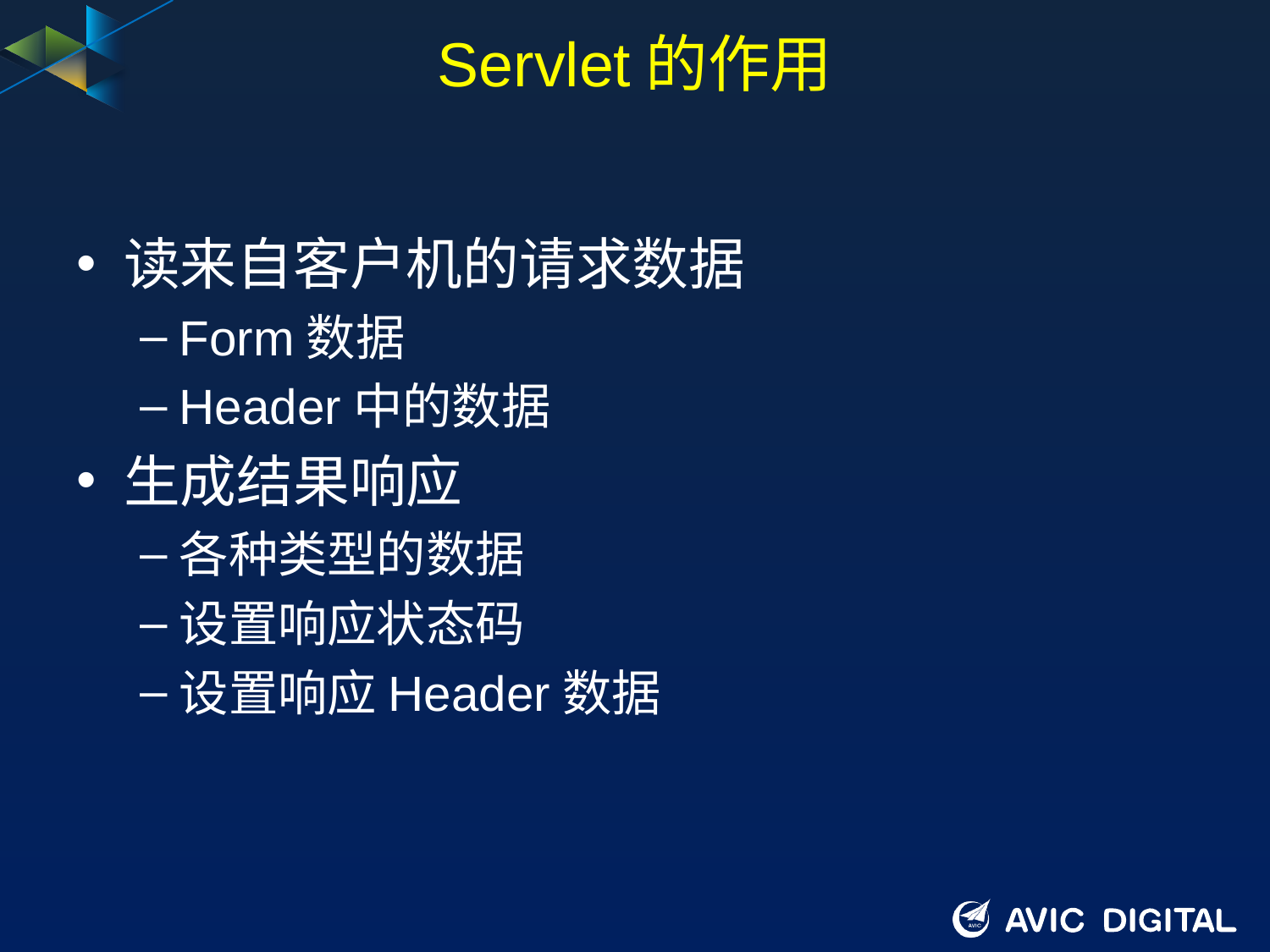

# Servlet的作用
读来自客户机的请求数据
Form数据
Header中的数据
生成结果响应
各种类型的数据
设置响应状态码
设置响应Header数据